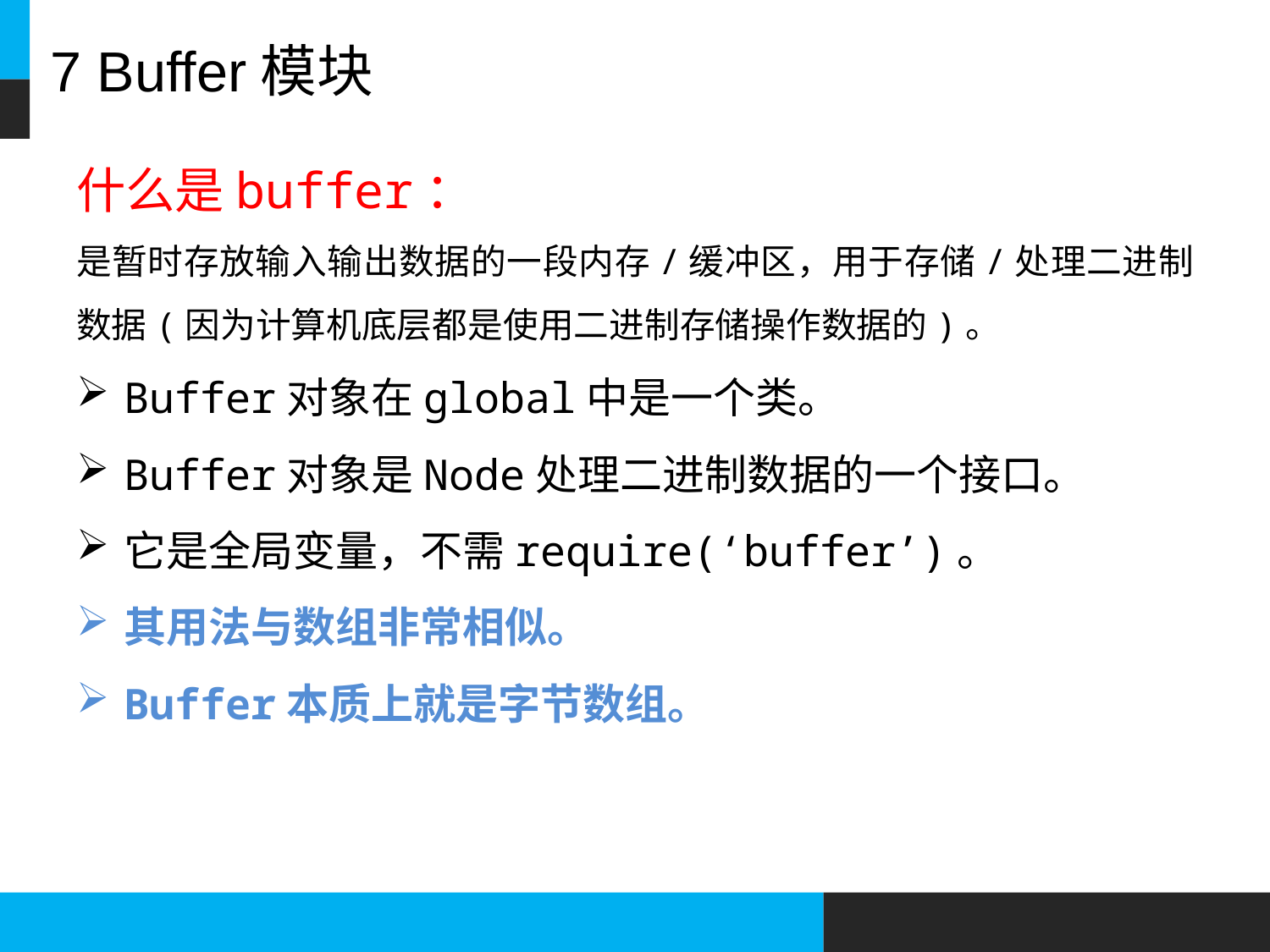

# 7 Buffer模块
什么是buffer：
是暂时存放输入输出数据的一段内存/缓冲区，用于存储/处理二进制数据(因为计算机底层都是使用二进制存储操作数据的)。
Buffer对象在global中是一个类。
Buffer对象是Node处理二进制数据的一个接口。
它是全局变量，不需require(‘buffer’)。
其用法与数组非常相似。
Buffer本质上就是字节数组。